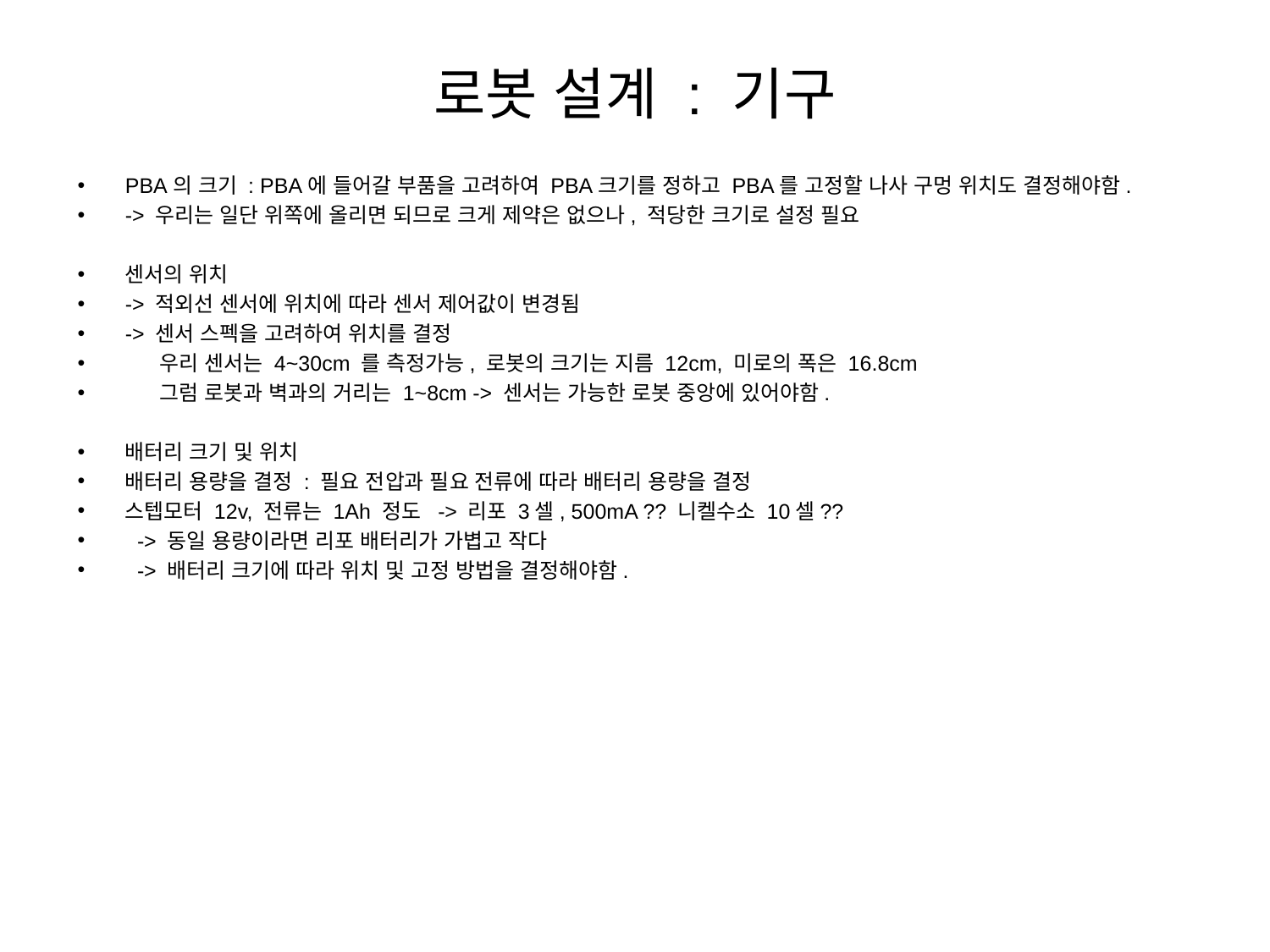

# 로봇 설계 : 기구
PBA의 크기 : PBA에 들어갈 부품을 고려하여 PBA크기를 정하고 PBA를 고정할 나사 구멍 위치도 결정해야함.
-> 우리는 일단 위쪽에 올리면 되므로 크게 제약은 없으나, 적당한 크기로 설정 필요

센서의 위치
-> 적외선 센서에 위치에 따라 센서 제어값이 변경됨
-> 센서 스펙을 고려하여 위치를 결정
     우리 센서는 4~30cm 를 측정가능, 로봇의 크기는 지름 12cm, 미로의 폭은 16.8cm
     그럼 로봇과 벽과의 거리는 1~8cm -> 센서는 가능한 로봇 중앙에 있어야함.

배터리 크기 및 위치
배터리 용량을 결정 : 필요 전압과 필요 전류에 따라 배터리 용량을 결정
스텝모터 12v, 전류는 1Ah 정도  -> 리포 3셀, 500mA ?? 니켈수소 10셀??
  -> 동일 용량이라면 리포 배터리가 가볍고 작다
  -> 배터리 크기에 따라 위치 및 고정 방법을 결정해야함.